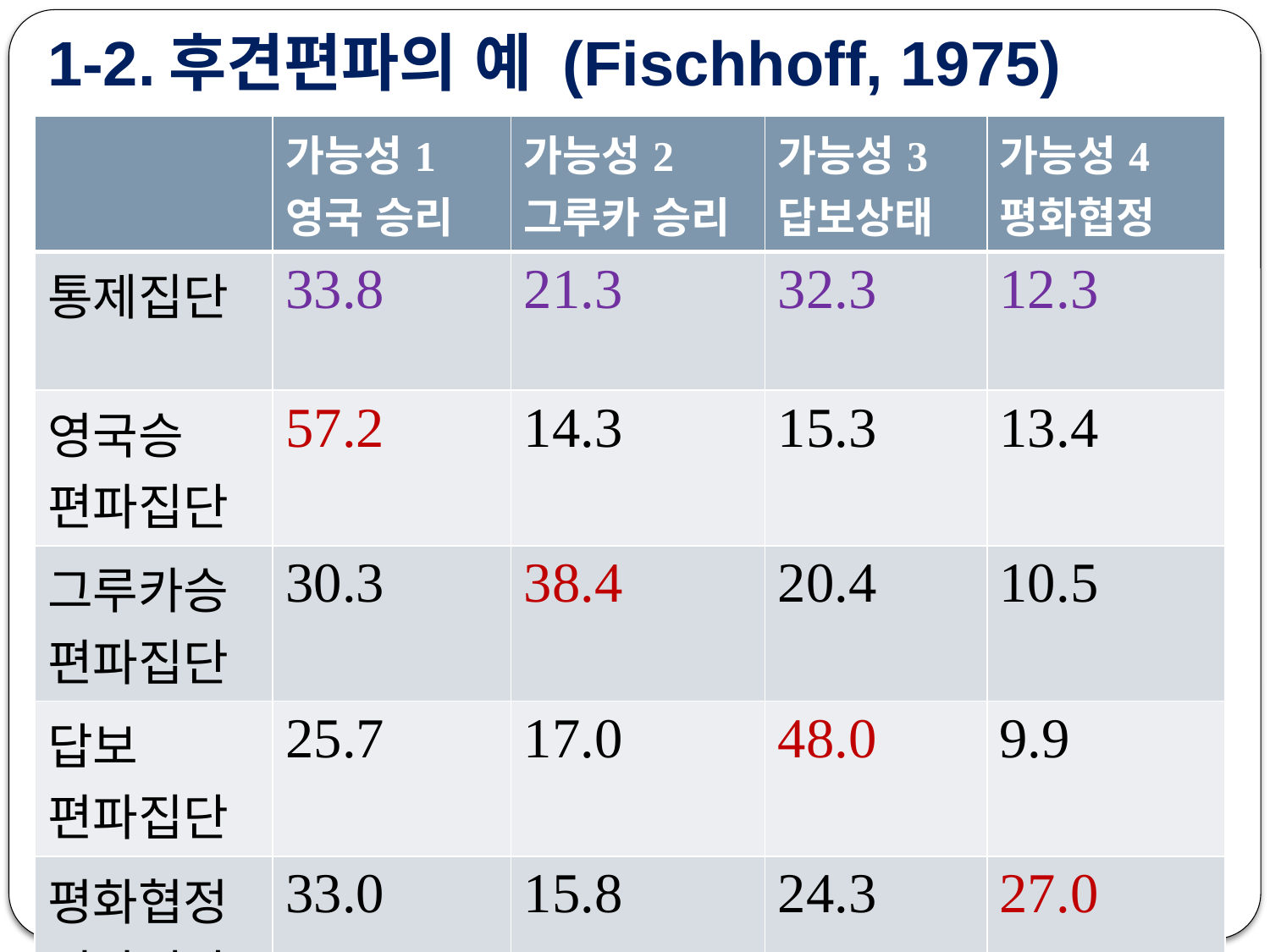

# 1-2.후견편파의 예 (Fischhoff, 1975)
|  | 가능성1 영국 승리 | 가능성2 그루카 승리 | 가능성3 답보상태 | 가능성4 평화협정 |
| --- | --- | --- | --- | --- |
| 통제집단 | 33.8 | 21.3 | 32.3 | 12.3 |
| 영국승 편파집단 | 57.2 | 14.3 | 15.3 | 13.4 |
| 그루카승 편파집단 | 30.3 | 38.4 | 20.4 | 10.5 |
| 답보 편파집단 | 25.7 | 17.0 | 48.0 | 9.9 |
| 평화협정 편파집단 | 33.0 | 15.8 | 24.3 | 27.0 |